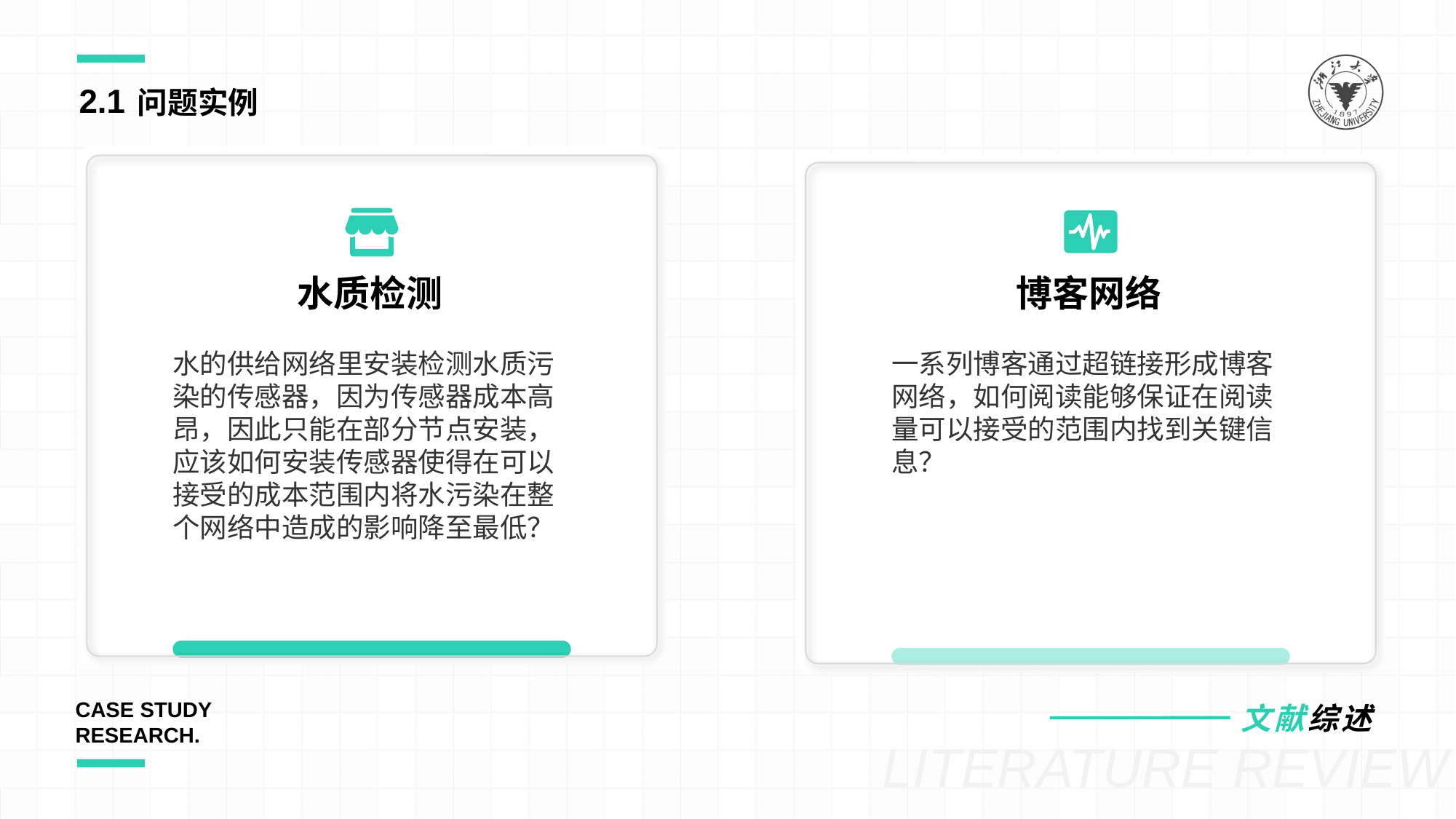

2.1
问题实例

水质检测
博客网络
水的供给网络里安装检测水质污染的传感器，因为传感器成本高昂，因此只能在部分节点安装，应该如何安装传感器使得在可以接受的成本范围内将水污染在整个网络中造成的影响降至最低？
一系列博客通过超链接形成博客网络，如何阅读能够保证在阅读量可以接受的范围内找到关键信息？
CASE STUDY
RESEARCH.
文献综述
LITERATURE REVIEW